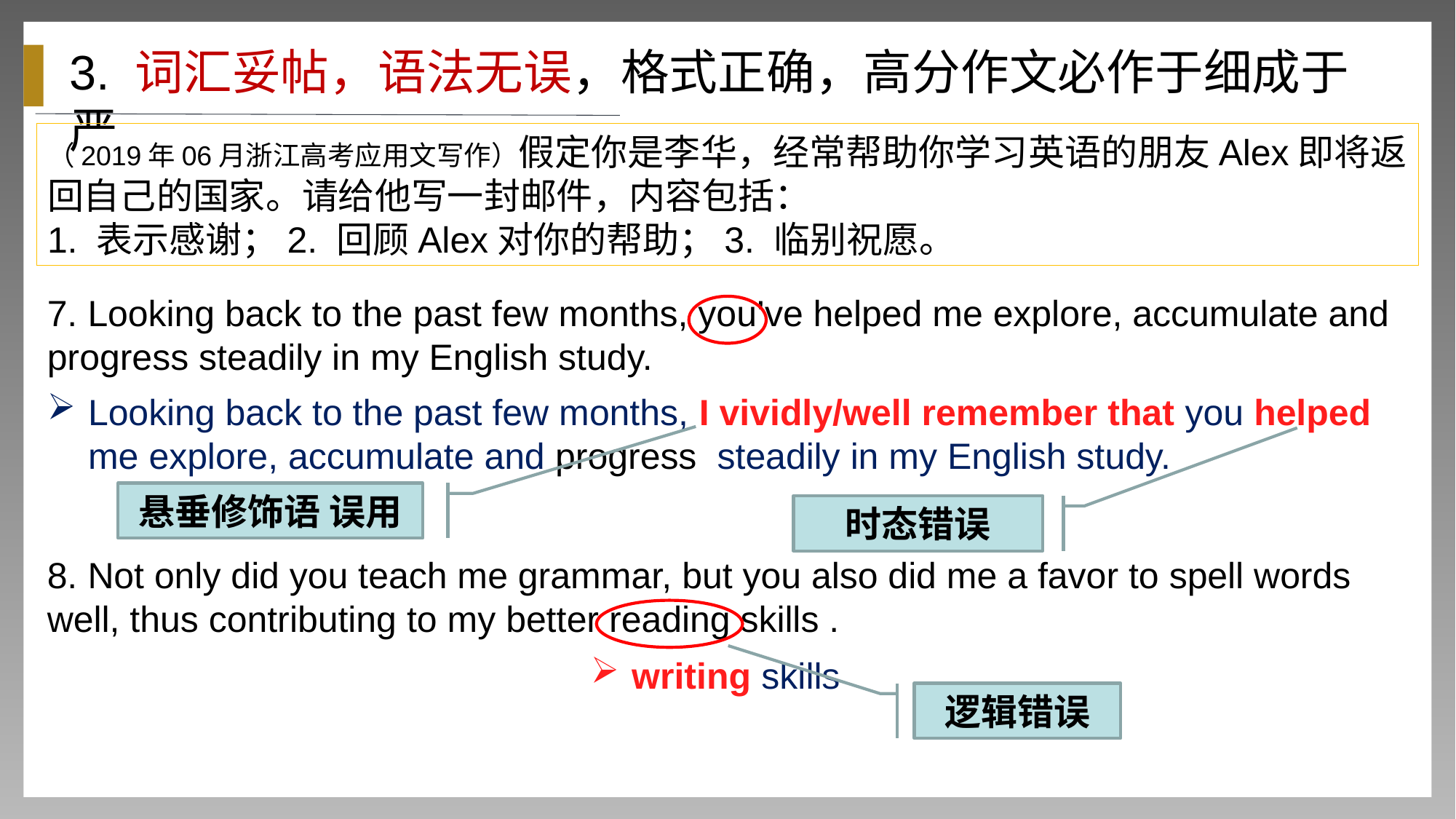

3. 词汇妥帖，语法无误，格式正确，高分作文必作于细成于严
（2019年06月浙江高考应用文写作）假定你是李华，经常帮助你学习英语的朋友Alex即将返回自己的国家。请给他写一封邮件，内容包括：
1. 表示感谢；2. 回顾Alex对你的帮助；3. 临别祝愿。
7. Looking back to the past few months, you’ve helped me explore, accumulate and progress steadily in my English study.

8. Not only did you teach me grammar, but you also did me a favor to spell words well, thus contributing to my better reading skills .

Looking back to the past few months, I vividly/well remember that you helped me explore, accumulate and progress  steadily in my English study.
悬垂修饰语 误用
时态错误

writing skills
逻辑错误